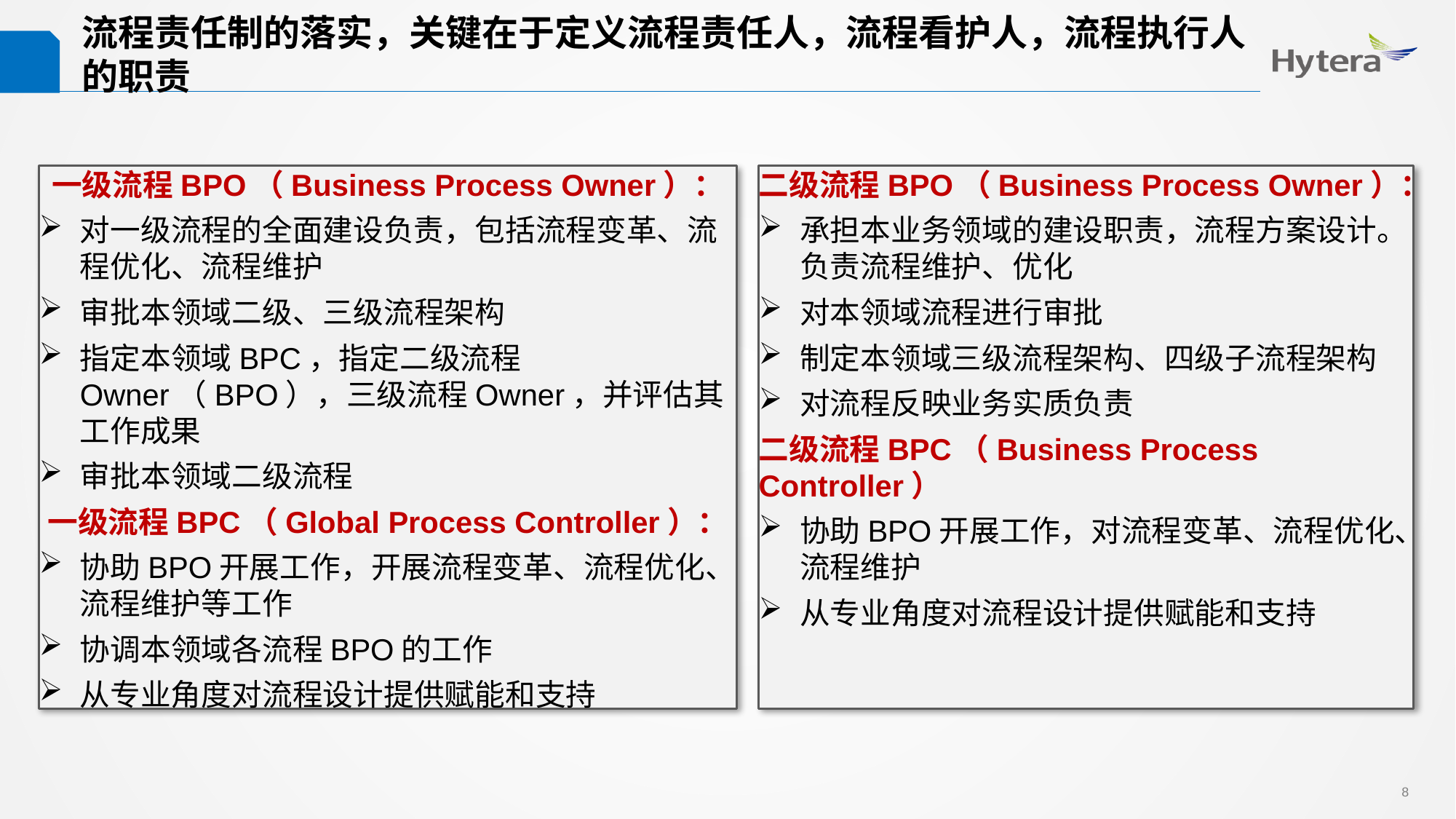

流程责任制的落实，关键在于定义流程责任人，流程看护人，流程执行人的职责
一级流程BPO（Business Process Owner）：
对一级流程的全面建设负责，包括流程变革、流程优化、流程维护
审批本领域二级、三级流程架构
指定本领域BPC，指定二级流程Owner（BPO），三级流程Owner，并评估其工作成果
审批本领域二级流程
一级流程BPC（Global Process Controller）：
协助BPO开展工作，开展流程变革、流程优化、流程维护等工作
协调本领域各流程BPO的工作
从专业角度对流程设计提供赋能和支持
二级流程BPO（Business Process Owner）：
承担本业务领域的建设职责，流程方案设计。负责流程维护、优化
对本领域流程进行审批
制定本领域三级流程架构、四级子流程架构
对流程反映业务实质负责
二级流程BPC（Business Process Controller）
协助BPO开展工作，对流程变革、流程优化、流程维护
从专业角度对流程设计提供赋能和支持